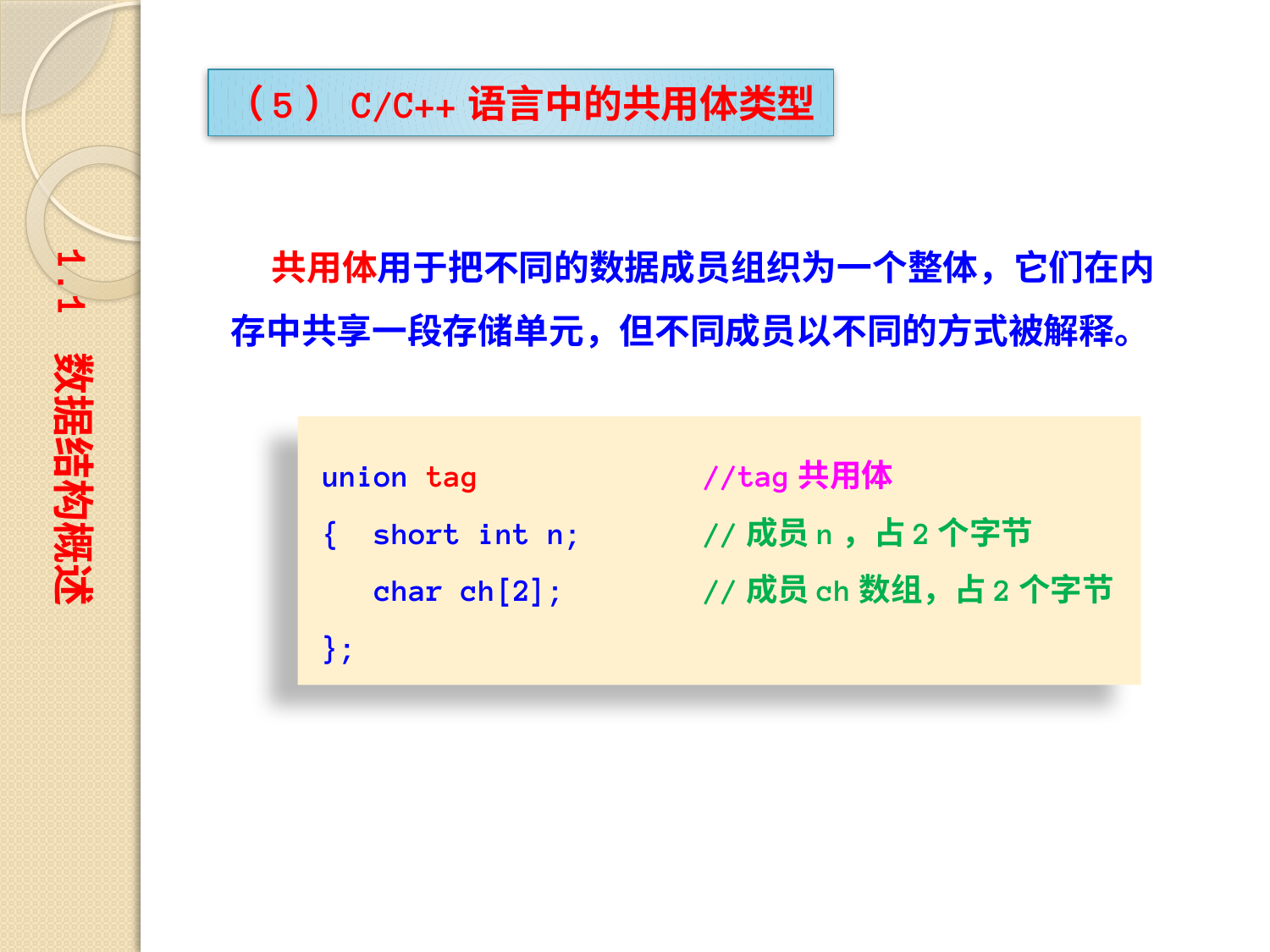

（5）C/C++语言中的共用体类型
    共用体用于把不同的数据成员组织为一个整体，它们在内存中共享一段存储单元，但不同成员以不同的方式被解释。
1.1 数据结构概述
union tag		//tag共用体
{  short int n;	//成员n，占2个字节
   char ch[2];		//成员ch数组，占2个字节
};